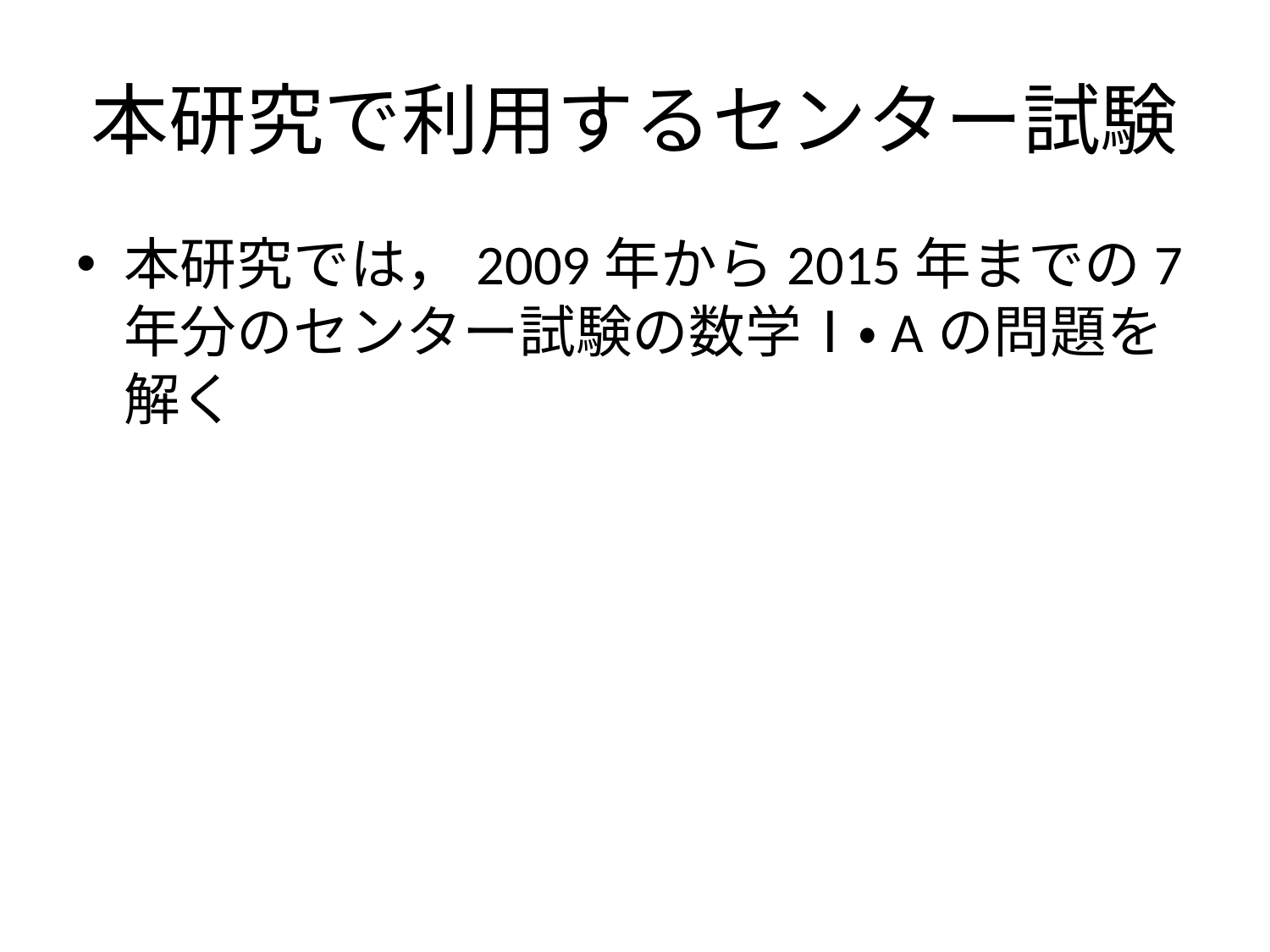

# 本研究で利用するセンター試験
本研究では，2009年から2015年までの7年分のセンター試験の数学Ⅰ・Aの問題を解く